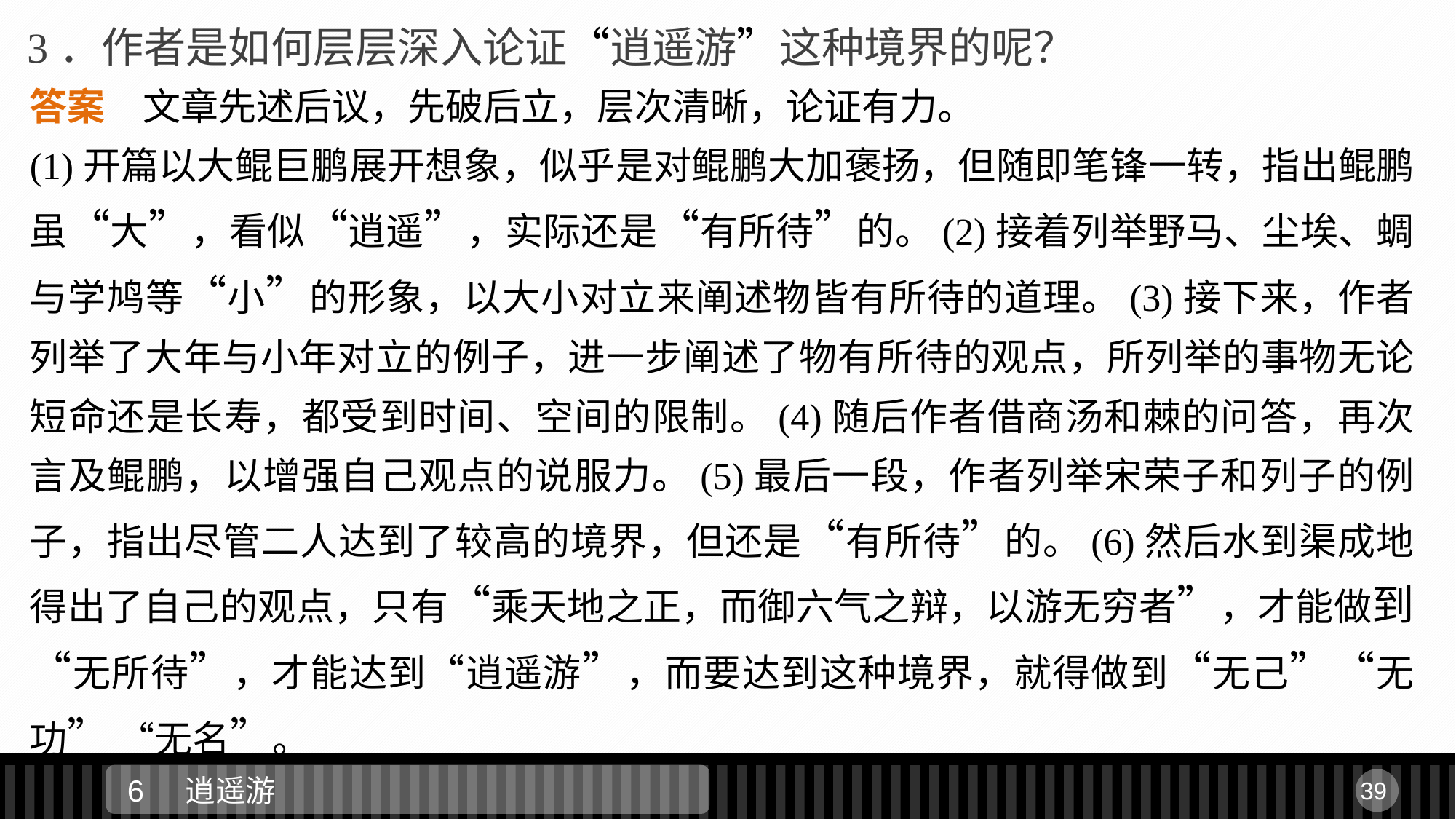

3．作者是如何层层深入论证“逍遥游”这种境界的呢？
答案　文章先述后议，先破后立，层次清晰，论证有力。
(1)开篇以大鲲巨鹏展开想象，似乎是对鲲鹏大加褒扬，但随即笔锋一转，指出鲲鹏虽“大”，看似“逍遥”，实际还是“有所待”的。(2)接着列举野马、尘埃、蜩与学鸠等“小”的形象，以大小对立来阐述物皆有所待的道理。(3)接下来，作者列举了大年与小年对立的例子，进一步阐述了物有所待的观点，所列举的事物无论短命还是长寿，都受到时间、空间的限制。(4)随后作者借商汤和棘的问答，再次言及鲲鹏，以增强自己观点的说服力。(5)最后一段，作者列举宋荣子和列子的例子，指出尽管二人达到了较高的境界，但还是“有所待”的。(6)然后水到渠成地得出了自己的观点，只有“乘天地之正，而御六气之辩，以游无穷者”，才能做到“无所待”，才能达到“逍遥游”，而要达到这种境界，就得做到“无己”“无功” “无名”。